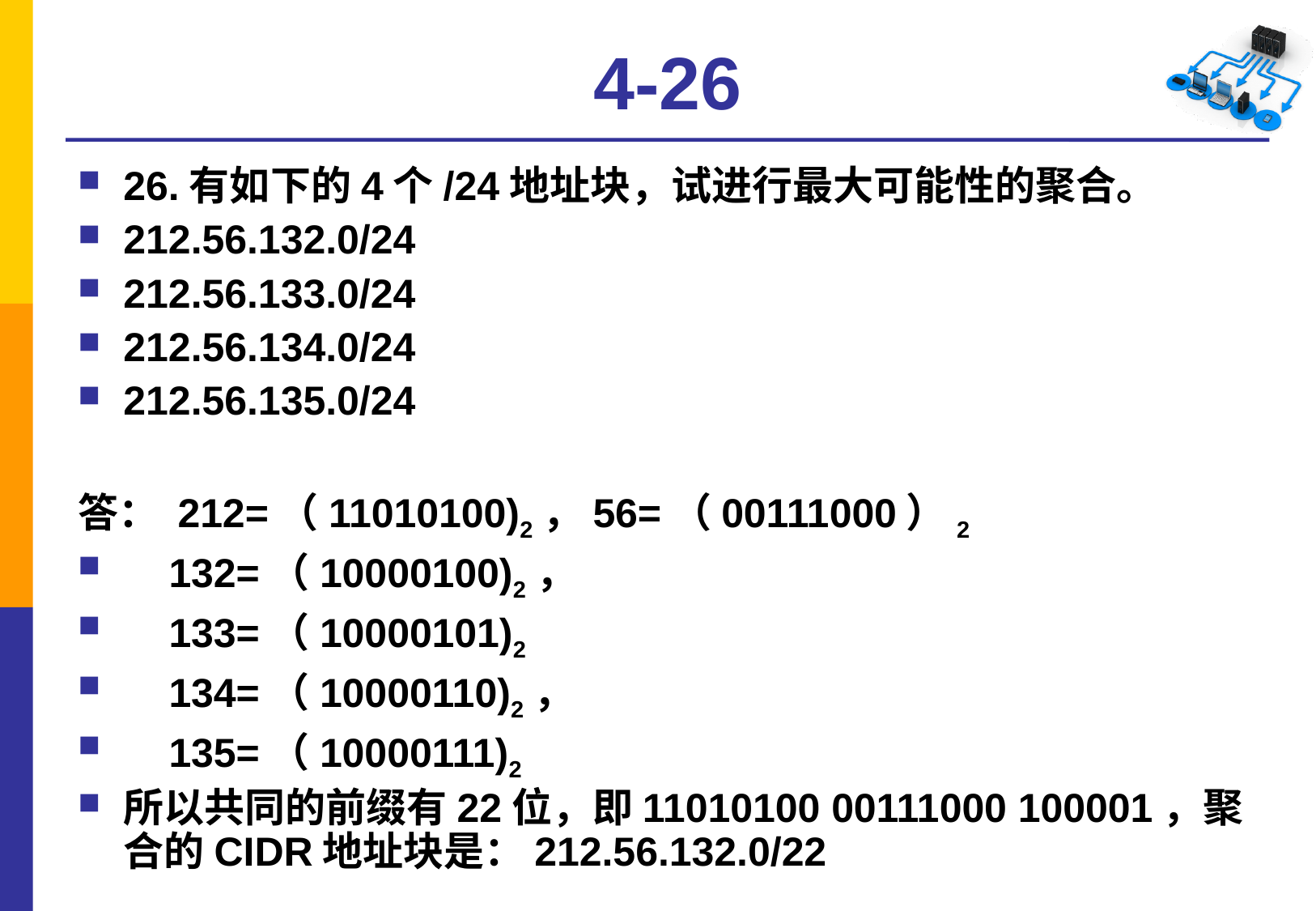

4-26
26.有如下的4个/24地址块，试进行最大可能性的聚合。
212.56.132.0/24
212.56.133.0/24
212.56.134.0/24
212.56.135.0/24

答： 212=（11010100)2，56=（00111000）2
    132=（10000100)2，
    133=（10000101)2
    134=（10000110)2，
    135=（10000111)2
所以共同的前缀有22位，即11010100 00111000 100001，聚合的CIDR地址块是：212.56.132.0/22